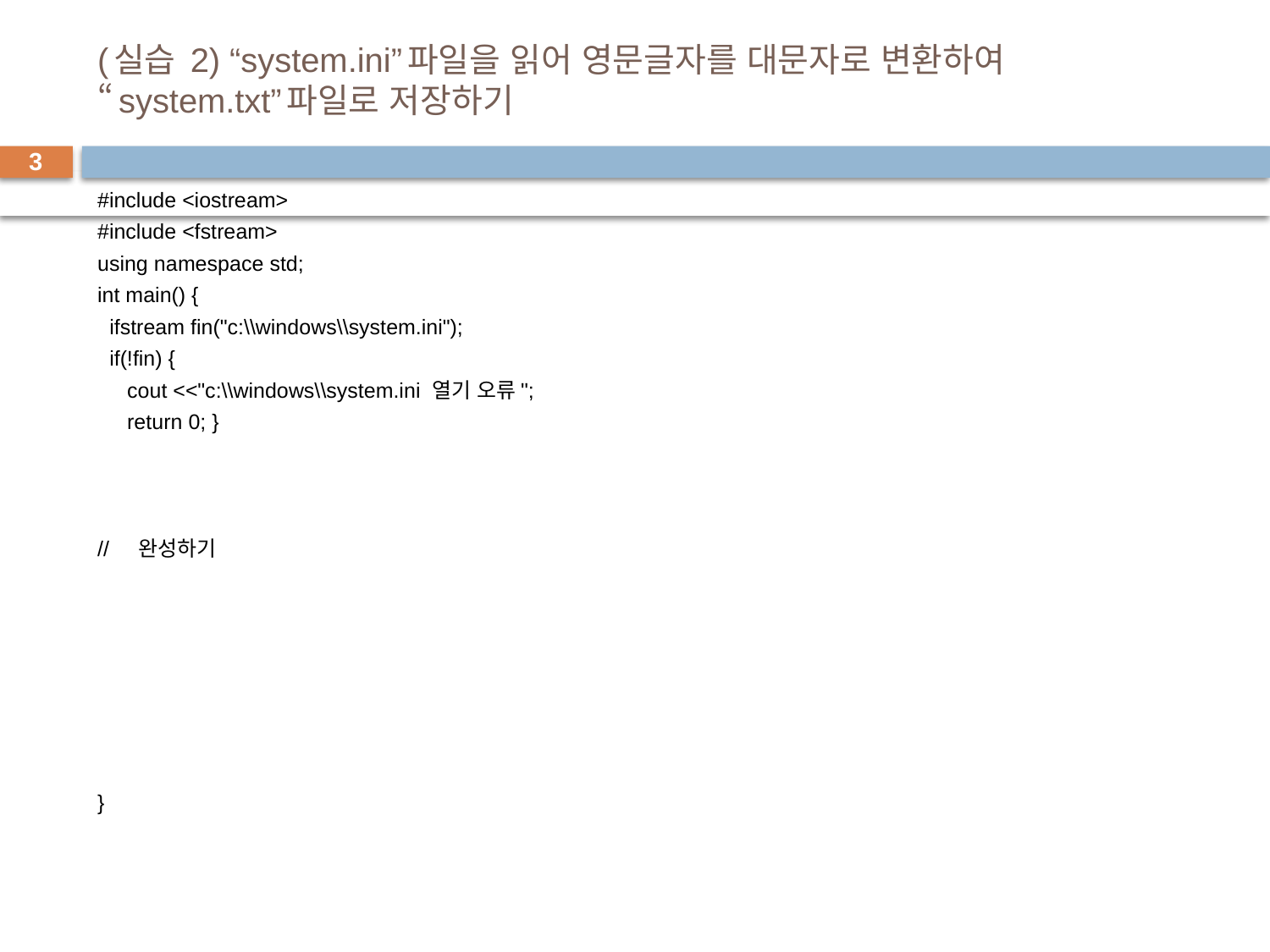

# (실습 2) “system.ini”파일을 읽어 영문글자를 대문자로 변환하여 “system.txt”파일로 저장하기
3
#include <iostream>
#include <fstream>
using namespace std;
int main() {
  ifstream fin("c:\\windows\\system.ini");
  if(!fin) {
     cout <<"c:\\windows\\system.ini 열기 오류";
     return 0; }

//    완성하기

}